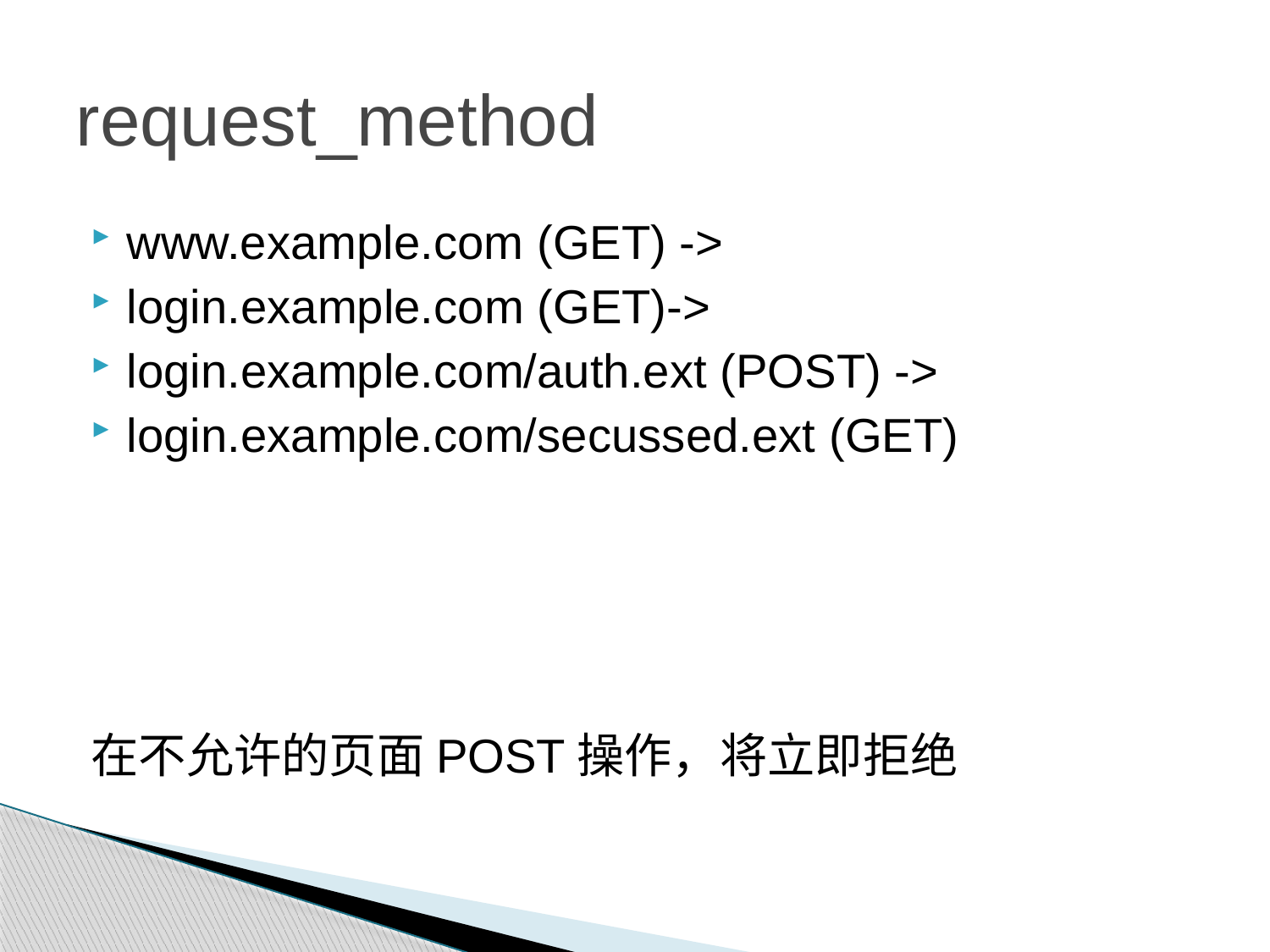

# request_method
www.example.com (GET) ->
login.example.com (GET)->
login.example.com/auth.ext (POST) ->
login.example.com/secussed.ext (GET)

在不允许的页面POST操作，将立即拒绝